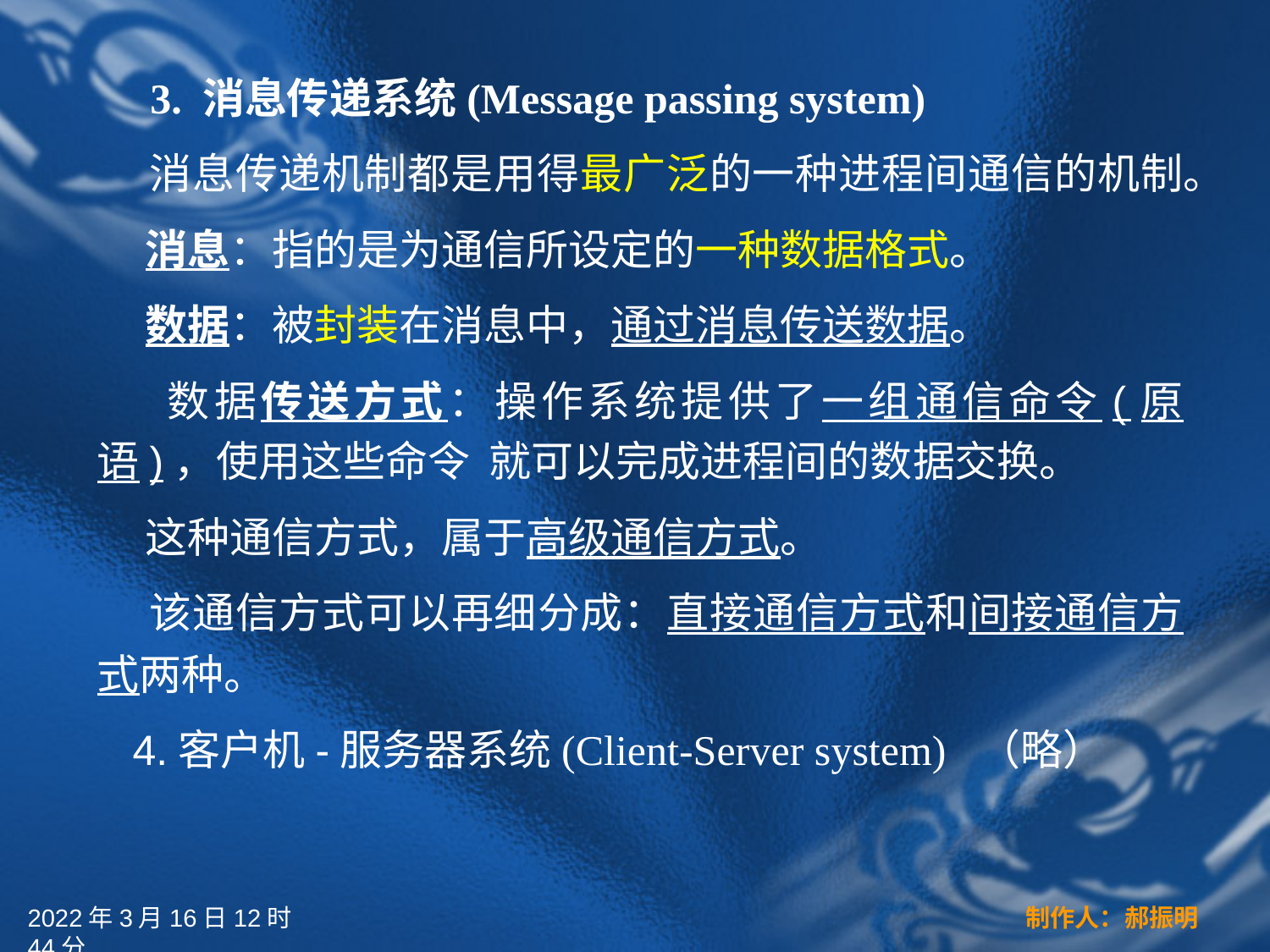

3. 消息传递系统(Message passing system)
    消息传递机制都是用得最广泛的一种进程间通信的机制。
    消息：指的是为通信所设定的一种数据格式。
    数据：被封装在消息中，通过消息传送数据。
    数据传送方式：操作系统提供了一组通信命令(原语)，使用这些命令  就可以完成进程间的数据交换。
    这种通信方式，属于高级通信方式。
    该通信方式可以再细分成：直接通信方式和间接通信方式两种。
   4.客户机-服务器系统(Client-Server system)  （略）
2022年3月16日12时44分
制作人：郝振明